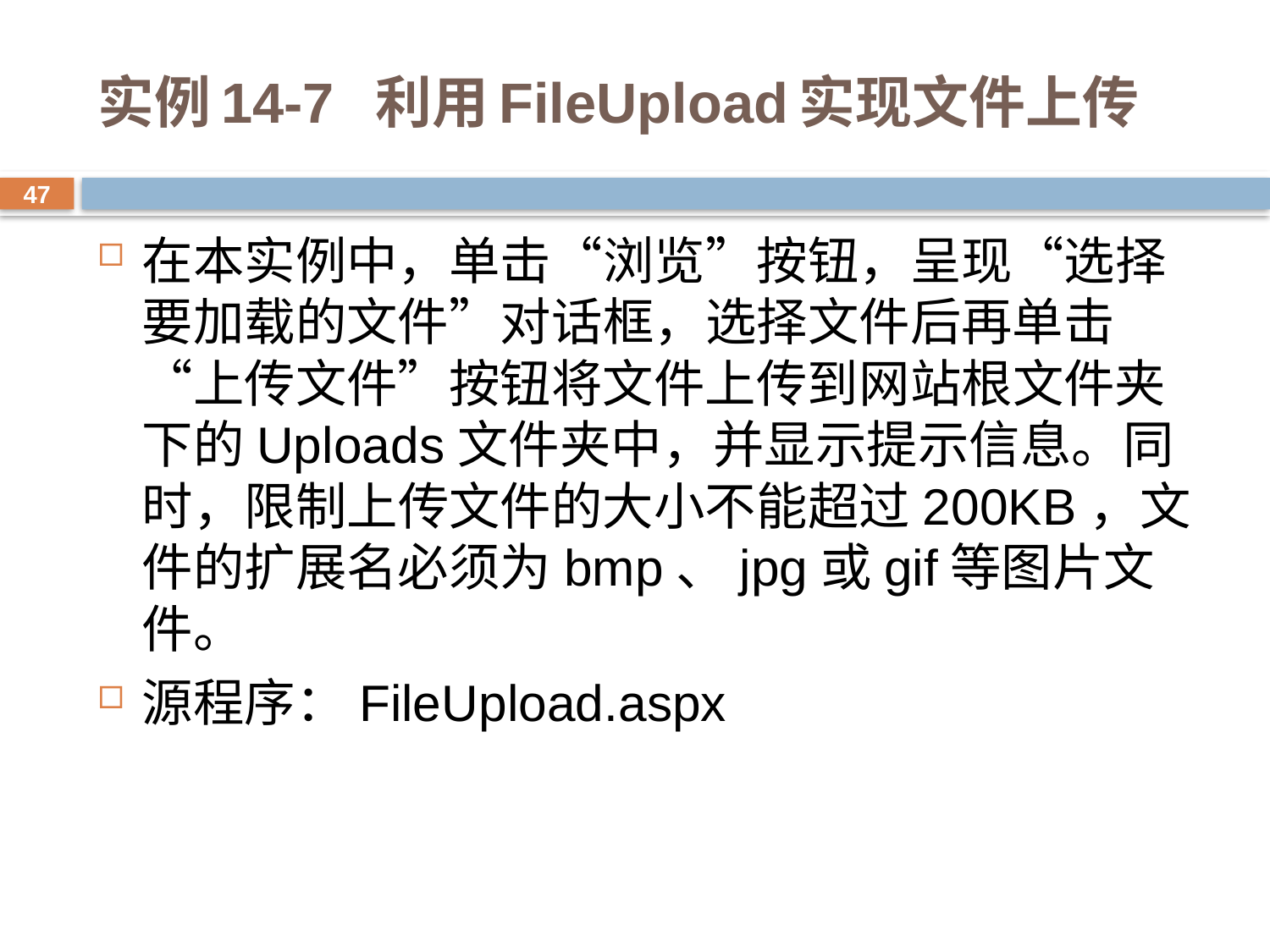

# 实例14-7  利用FileUpload实现文件上传
47
在本实例中，单击“浏览”按钮，呈现“选择要加载的文件”对话框，选择文件后再单击“上传文件”按钮将文件上传到网站根文件夹下的Uploads文件夹中，并显示提示信息。同时，限制上传文件的大小不能超过200KB，文件的扩展名必须为bmp、jpg或gif等图片文件。
源程序：FileUpload.aspx